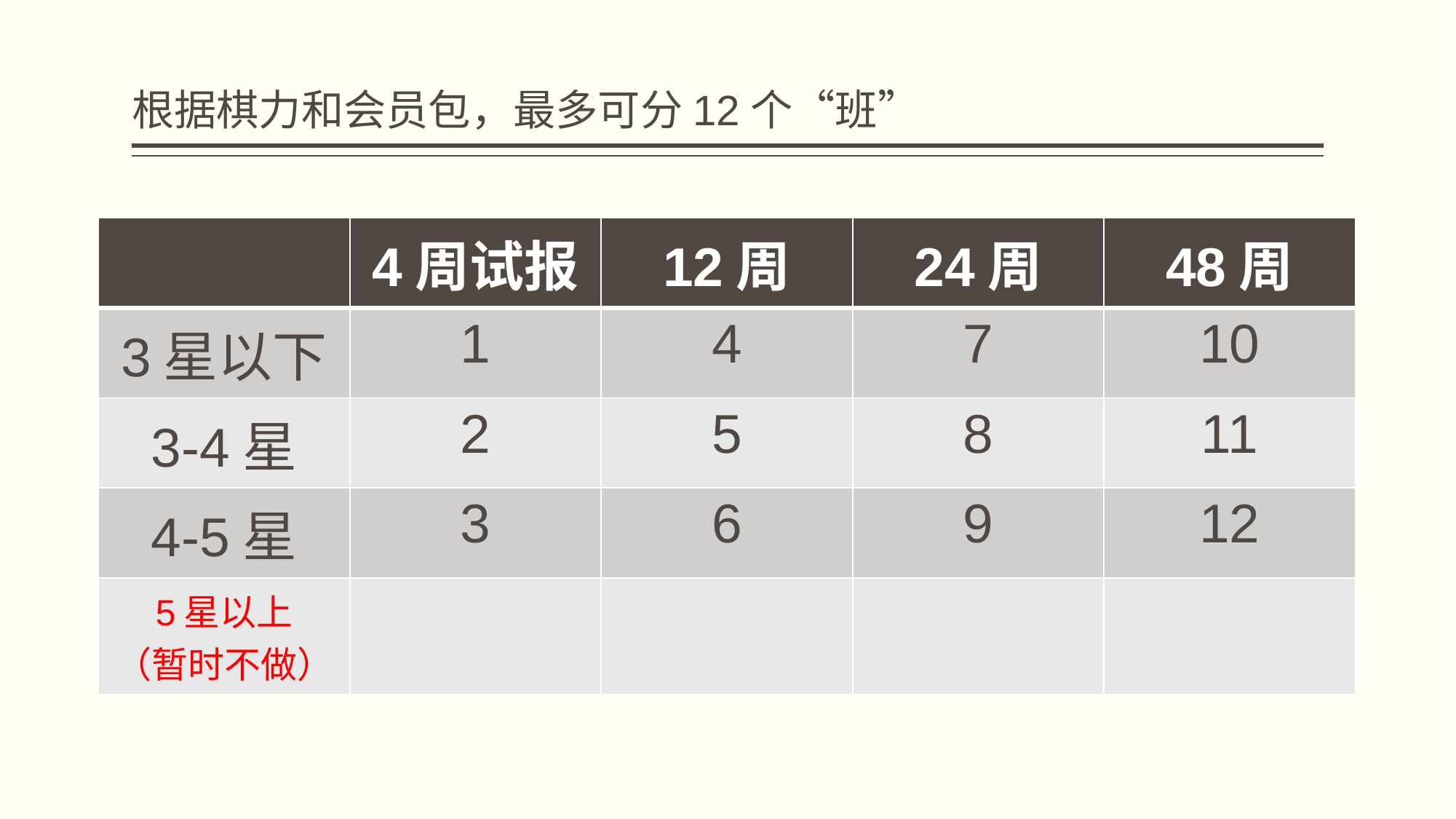

# 根据棋力和会员包，最多可分12个“班”
|  | 4周试报 | 12周 | 24周 | 48周 |
| --- | --- | --- | --- | --- |
| 3星以下 | 1 | 4 | 7 | 10 |
| 3-4星 | 2 | 5 | 8 | 11 |
| 4-5星 | 3 | 6 | 9 | 12 |
| 5星以上 （暂时不做） |  |  |  |  |